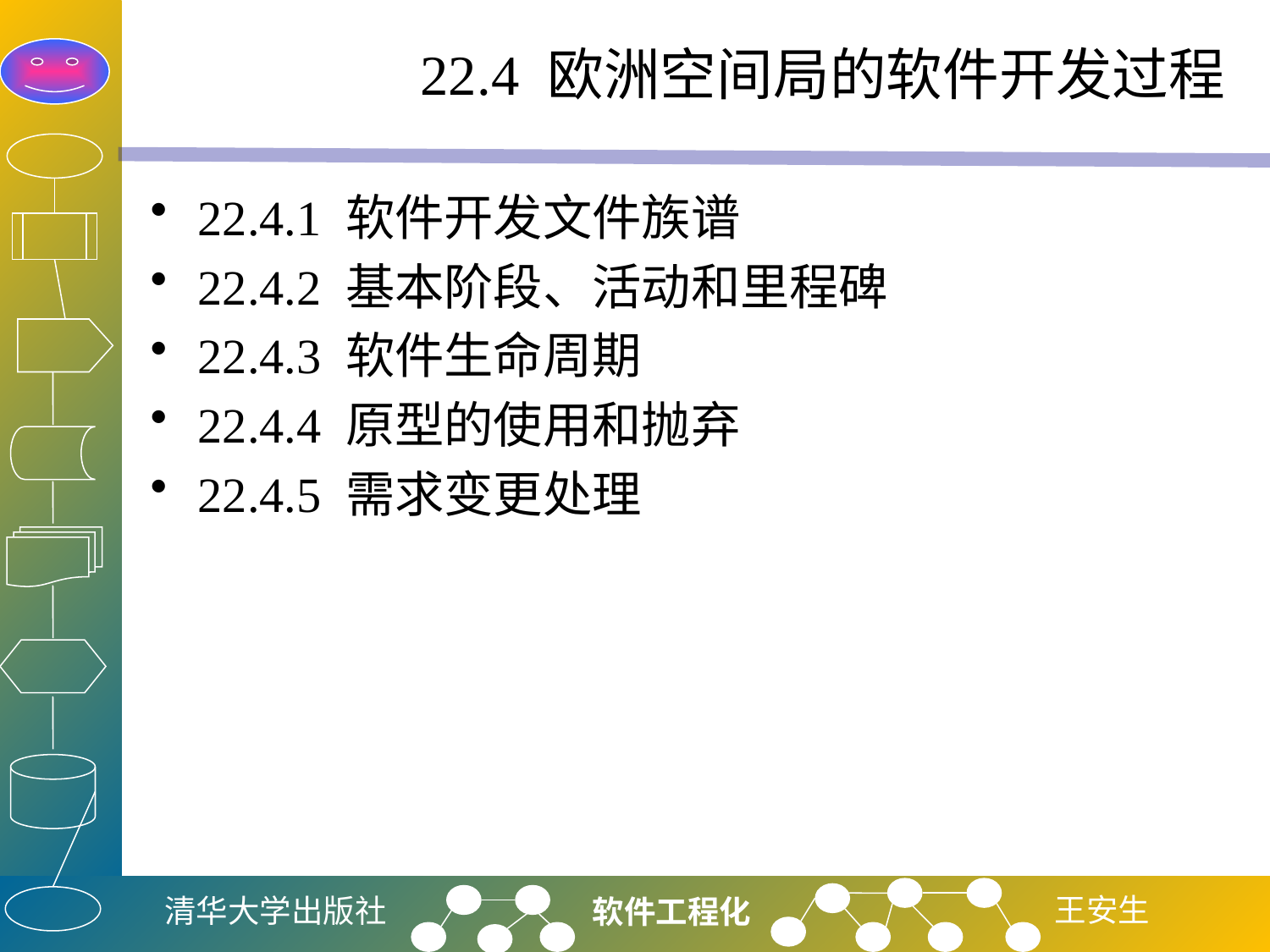

# 22.4 欧洲空间局的软件开发过程
22.4.1 软件开发文件族谱
22.4.2 基本阶段、活动和里程碑
22.4.3 软件生命周期
22.4.4 原型的使用和抛弃
22.4.5 需求变更处理